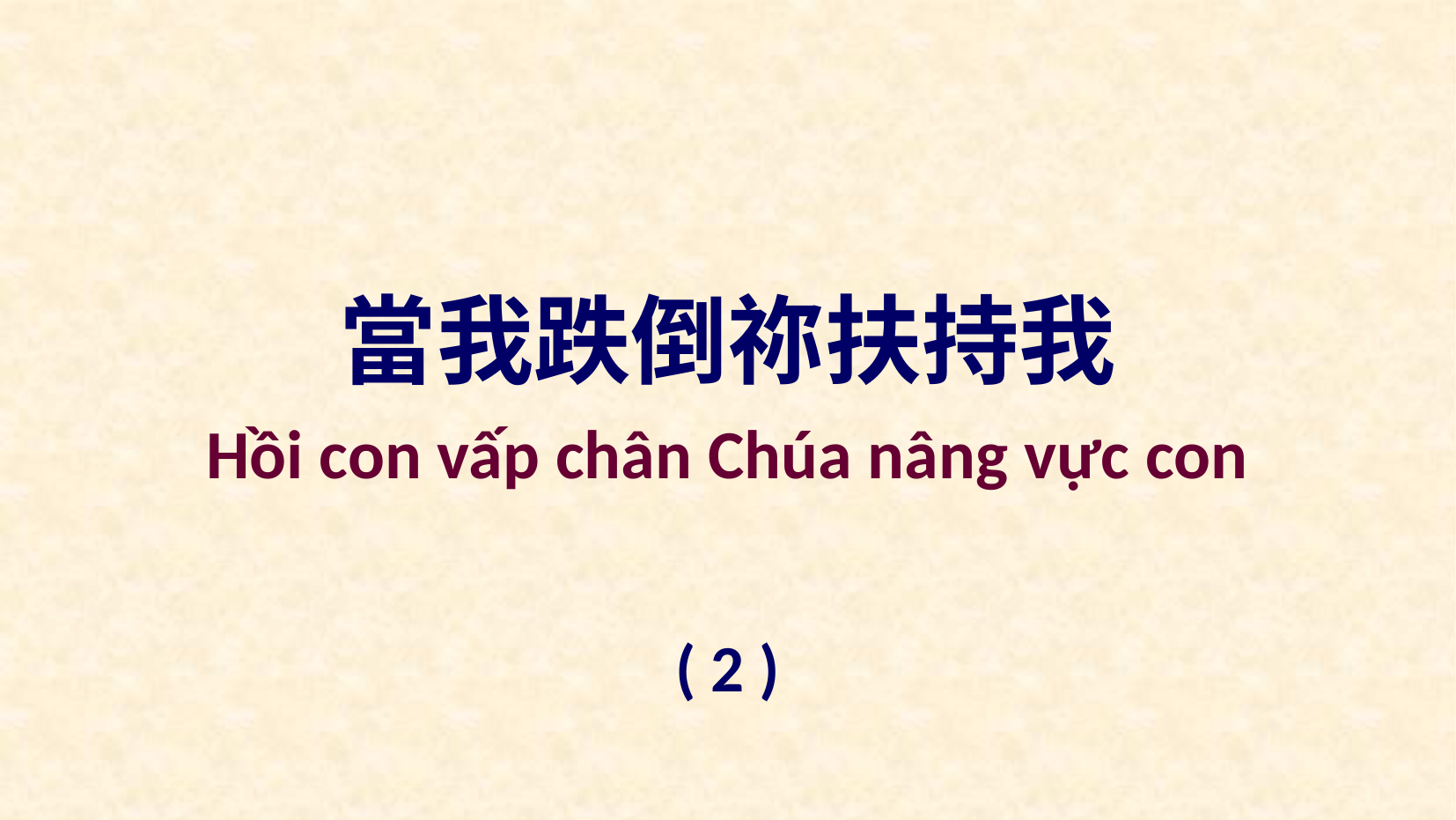

當我跌倒祢扶持我
Hồi con vấp chân Chúa nâng vực con
( 2 )